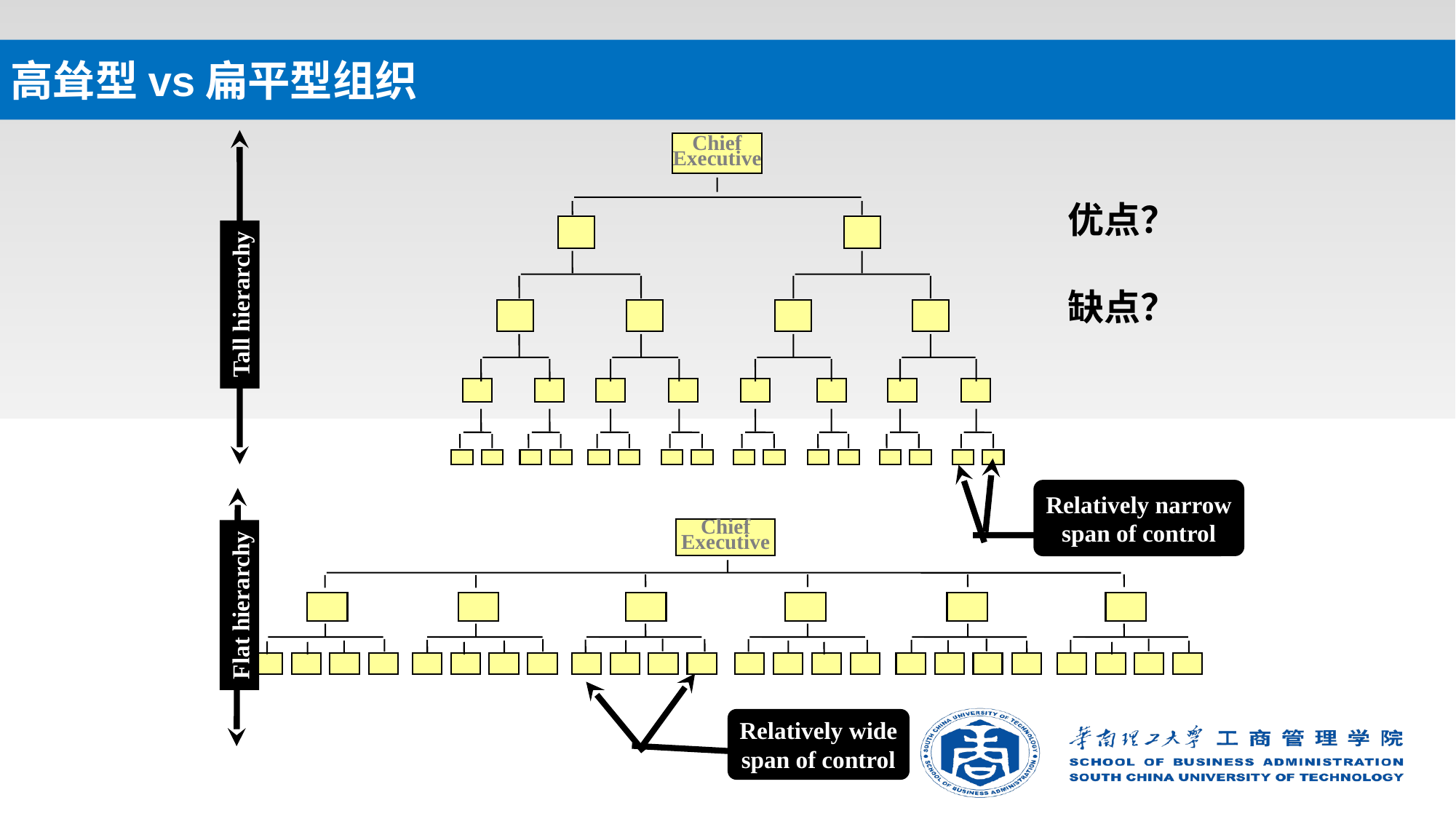

# 高耸型vs扁平型组织

Chief
Executive

优点？

缺点？
Tall hierarchy

Relatively narrow
span of control

Chief
Executive

Flat hierarchy

Relatively wide
span of control